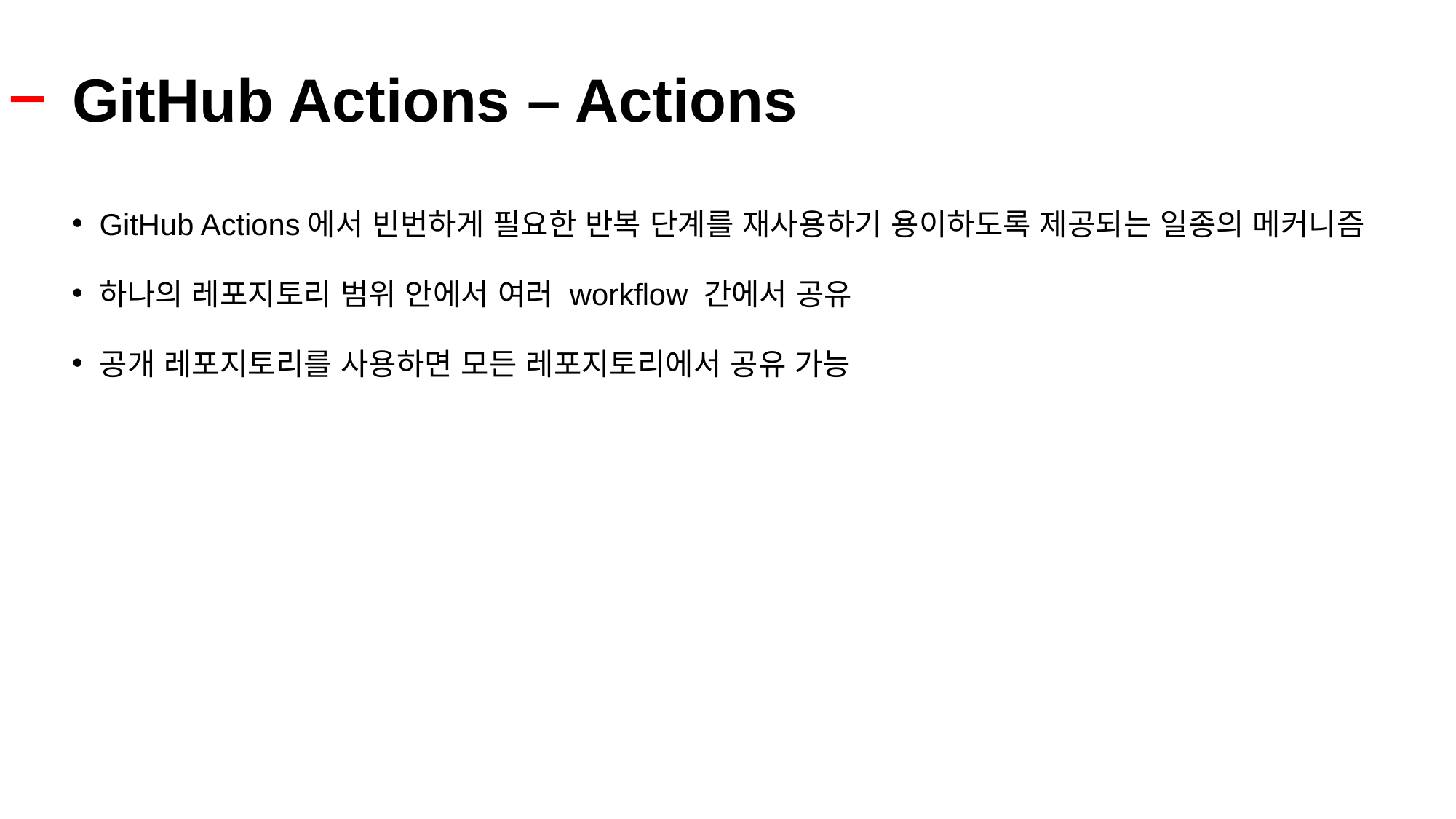

# GitHub Actions – Actions

GitHub Actions에서 빈번하게 필요한 반복 단계를 재사용하기 용이하도록 제공되는 일종의 메커니즘
하나의 레포지토리 범위 안에서 여러 workflow 간에서 공유
공개 레포지토리를 사용하면 모든 레포지토리에서 공유 가능